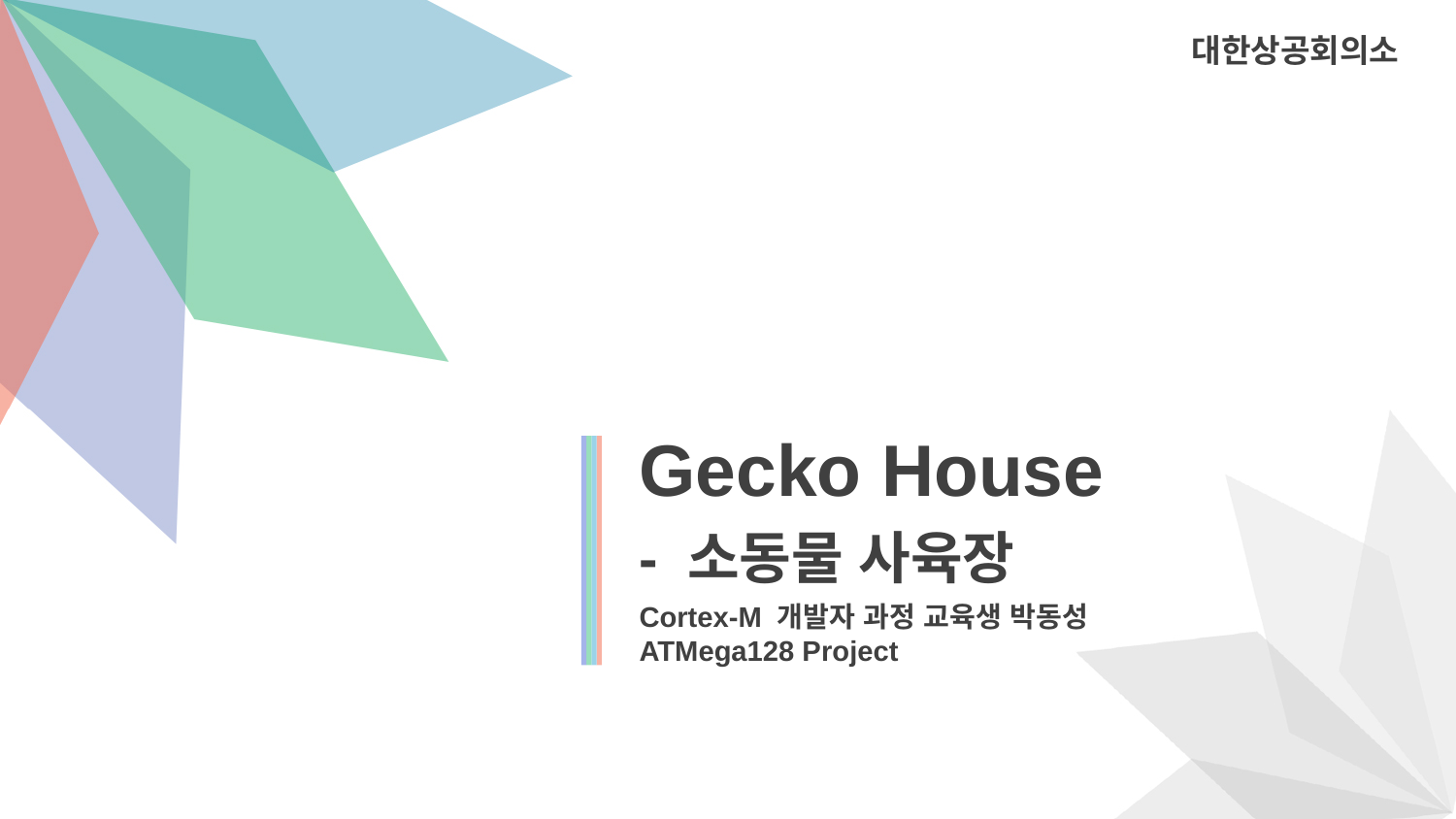

대한상공회의소
Gecko House
- 소동물 사육장

Cortex-M 개발자 과정 교육생 박동성
ATMega128 Project